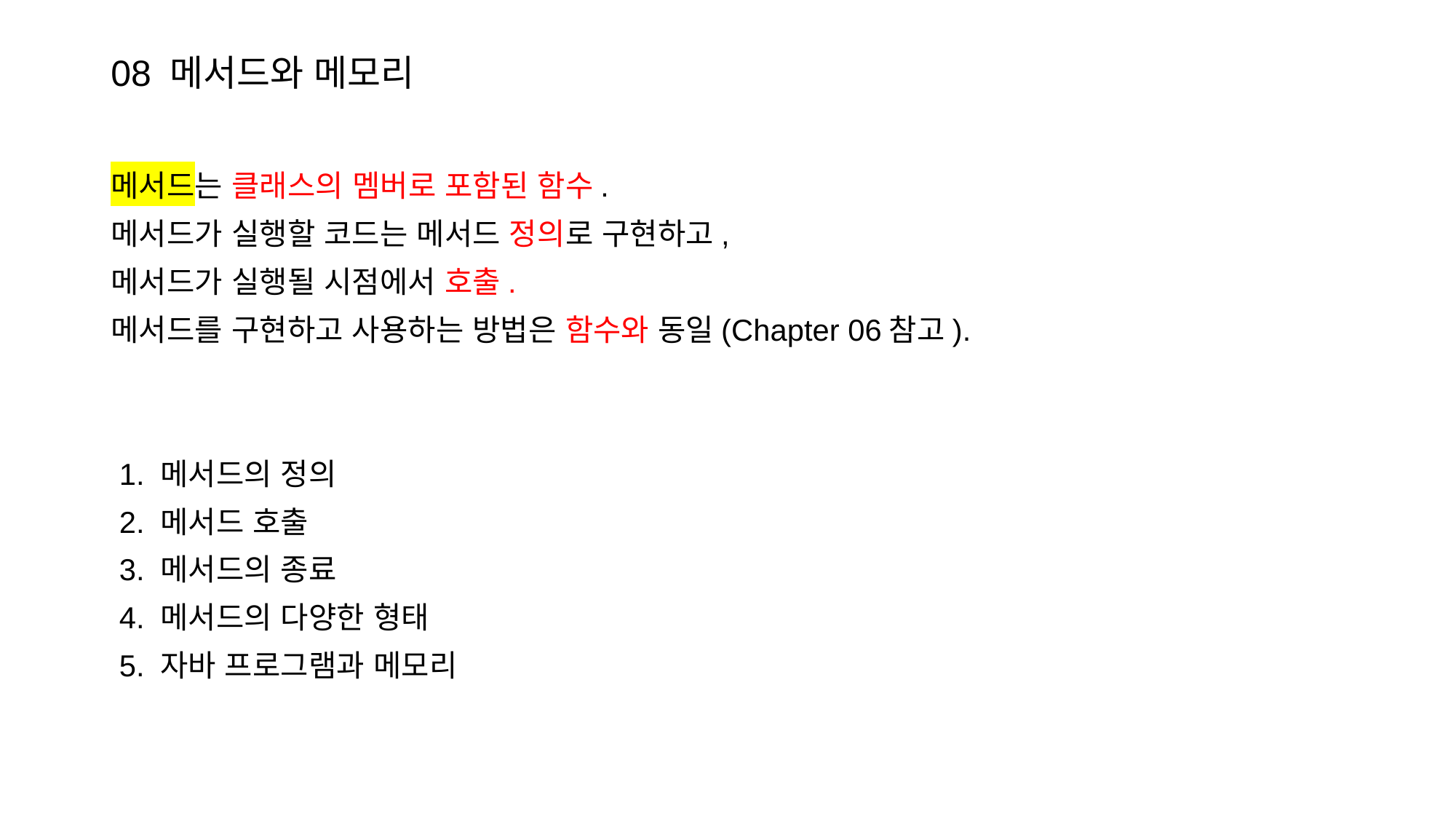

# 08 메서드와 메모리

메서드는 클래스의 멤버로 포함된 함수.
메서드가 실행할 코드는 메서드 정의로 구현하고,
메서드가 실행될 시점에서 호출.
메서드를 구현하고 사용하는 방법은 함수와 동일(Chapter 06참고).

 1. 메서드의 정의
 2. 메서드 호출
 3. 메서드의 종료
 4. 메서드의 다양한 형태
 5. 자바 프로그램과 메모리